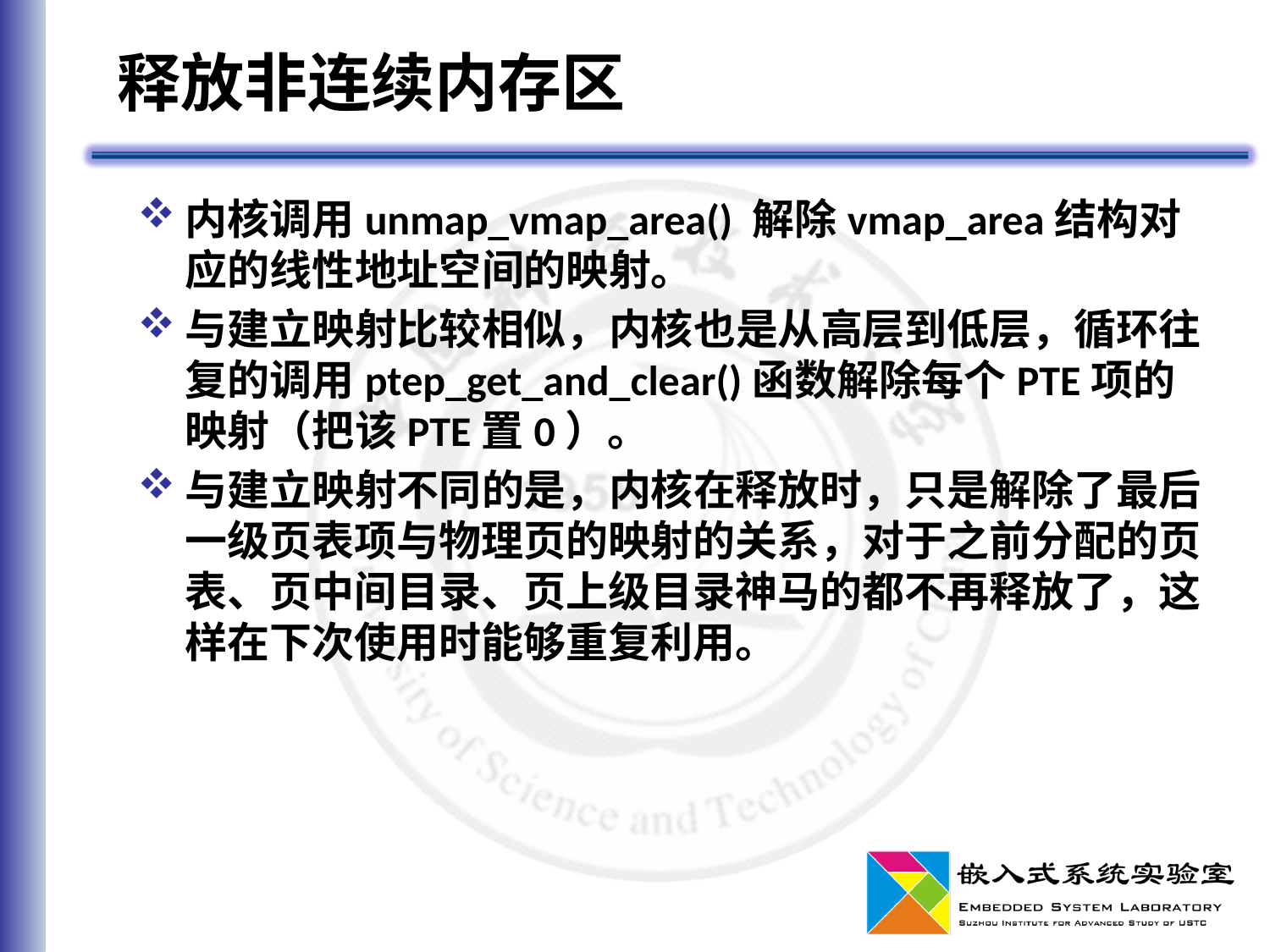

# 释放非连续内存区
内核调用unmap_vmap_area() 解除vmap_area结构对应的线性地址空间的映射。
与建立映射比较相似，内核也是从高层到低层，循环往复的调用ptep_get_and_clear()函数解除每个PTE项的映射（把该PTE置0）。
与建立映射不同的是，内核在释放时，只是解除了最后一级页表项与物理页的映射的关系，对于之前分配的页表、页中间目录、页上级目录神马的都不再释放了，这样在下次使用时能够重复利用。